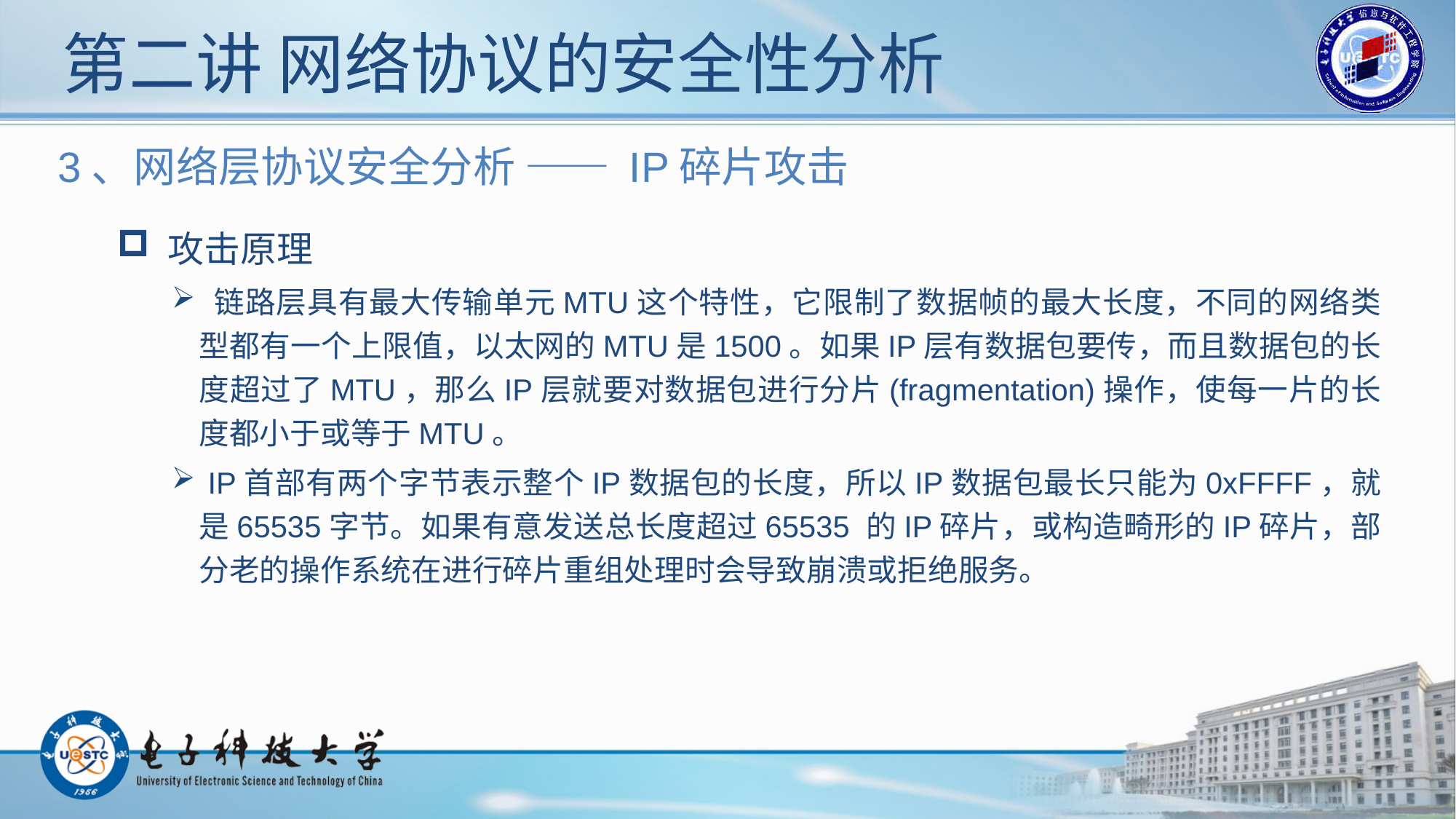

# 第二讲 网络协议的安全性分析
3、网络层协议安全分析 —— IP碎片攻击
 攻击原理
 链路层具有最大传输单元MTU这个特性，它限制了数据帧的最大长度，不同的网络类型都有一个上限值，以太网的MTU是1500。如果IP层有数据包要传，而且数据包的长度超过了MTU，那么IP层就要对数据包进行分片(fragmentation)操作，使每一片的长度都小于或等于MTU。
 IP首部有两个字节表示整个IP数据包的长度，所以IP数据包最长只能为0xFFFF，就是65535字节。如果有意发送总长度超过65535 的IP碎片，或构造畸形的IP碎片，部分老的操作系统在进行碎片重组处理时会导致崩溃或拒绝服务。